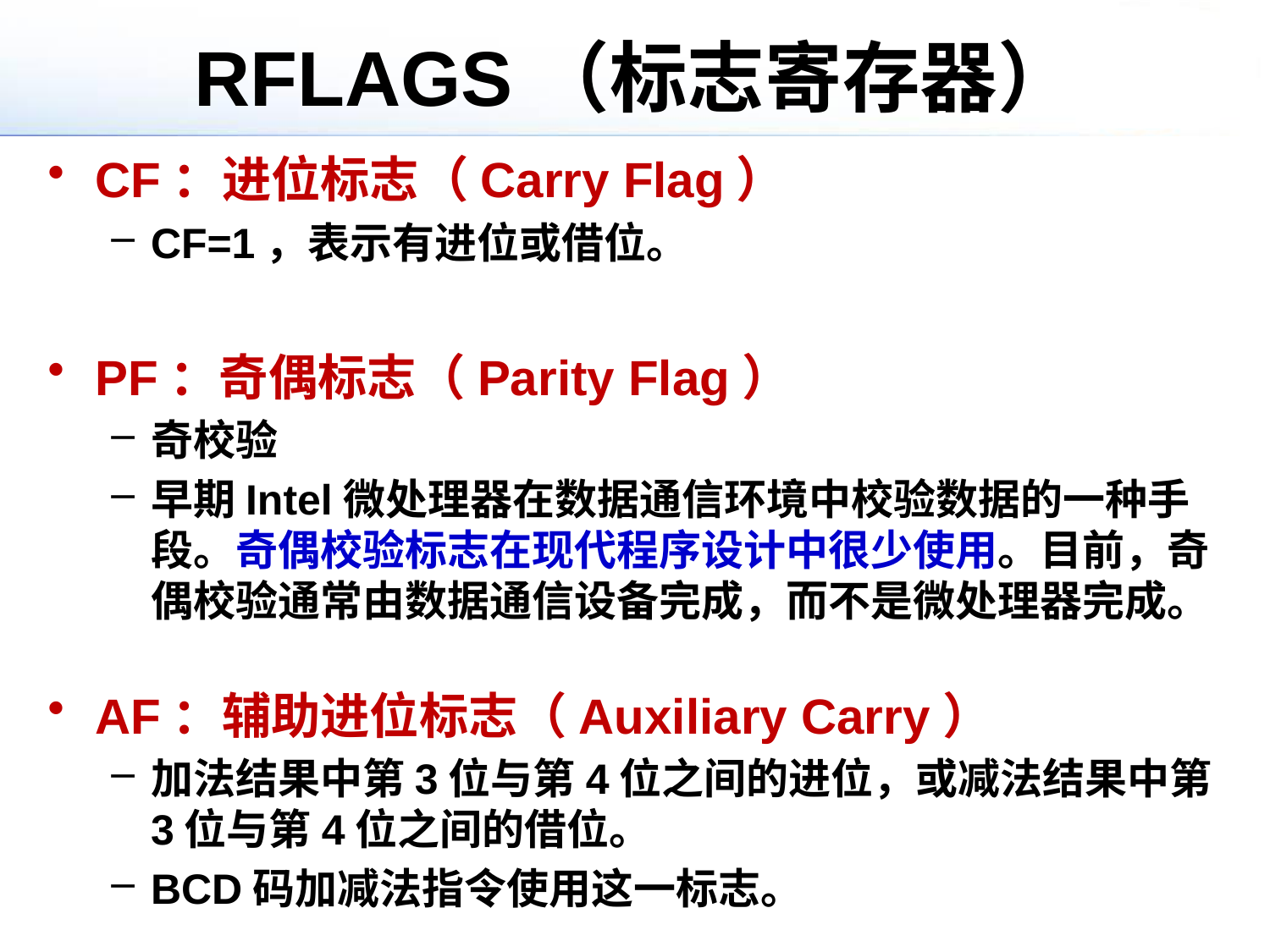

# RFLAGS（标志寄存器）
CF：进位标志（Carry Flag）
CF=1，表示有进位或借位。

PF：奇偶标志（Parity Flag）
奇校验
早期Intel微处理器在数据通信环境中校验数据的一种手段。奇偶校验标志在现代程序设计中很少使用。目前，奇偶校验通常由数据通信设备完成，而不是微处理器完成。

AF：辅助进位标志（Auxiliary Carry）
加法结果中第3位与第4位之间的进位，或减法结果中第3位与第4位之间的借位。
BCD码加减法指令使用这一标志。